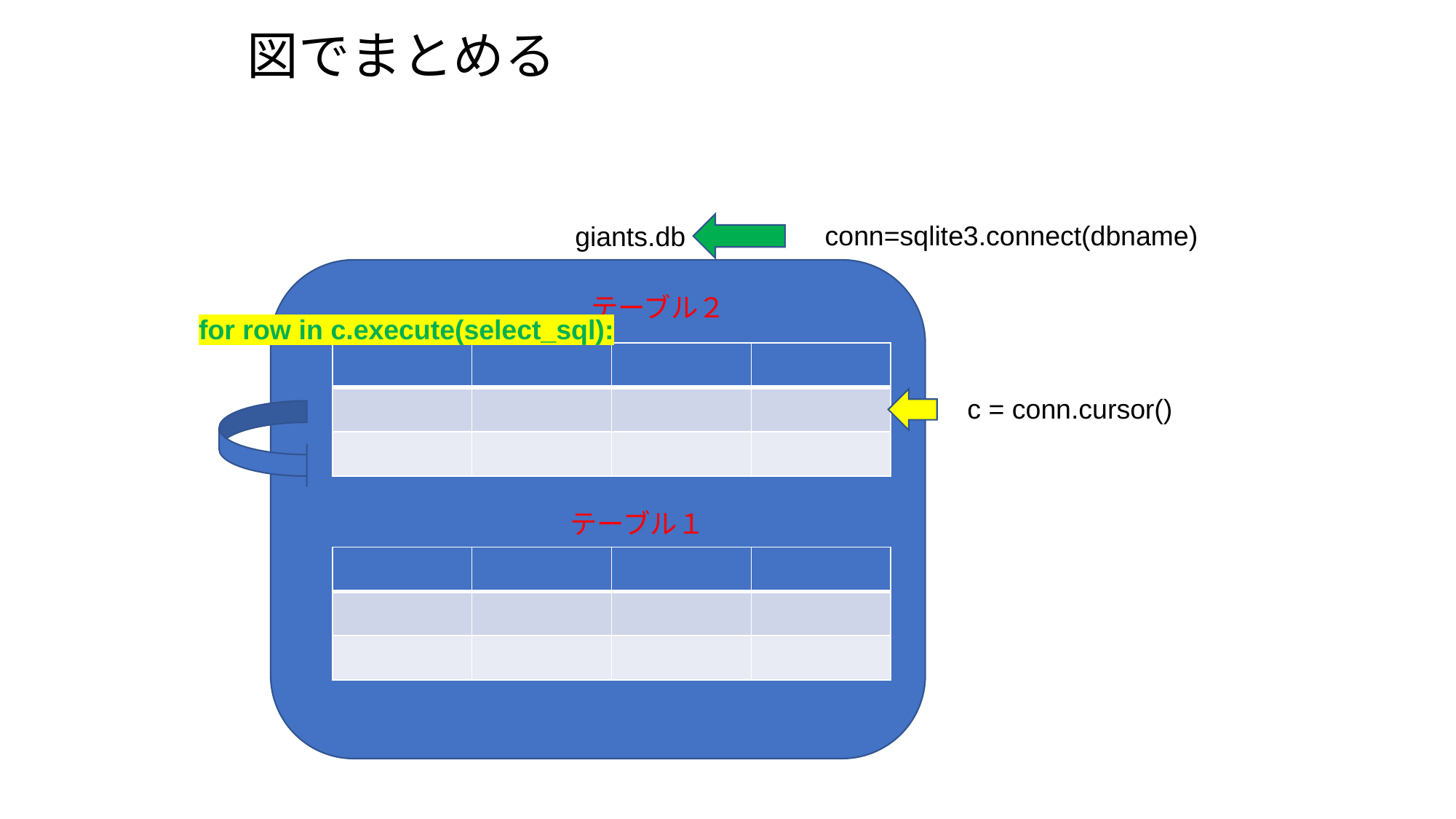

# 図でまとめる
conn=sqlite3.connect(dbname)
giants.db

テーブル２
for row in c.execute(select_sql):
|  |  |  |  |
| --- | --- | --- | --- |
|  |  |  |  |
|  |  |  |  |
c = conn.cursor()

テーブル１
|  |  |  |  |
| --- | --- | --- | --- |
|  |  |  |  |
|  |  |  |  |